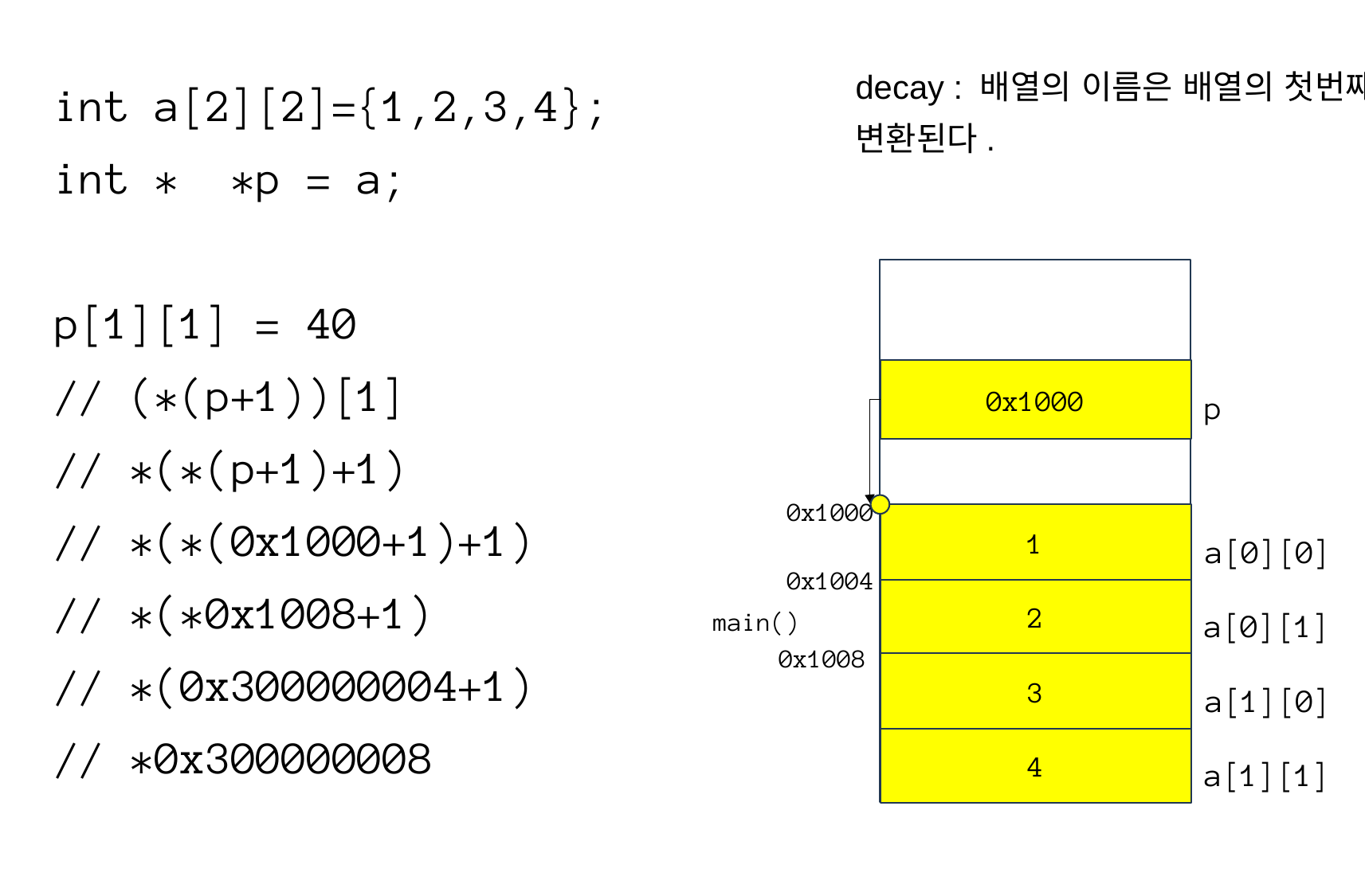

decay : 배열의 이름은 배열의 첫번째 원소의 주소로
변환된다.
int a[2][2]={1,2,3,4};
int *  *p = a;

p[1][1] = 40
// (*(p+1))[1]
// *(*(p+1)+1)
// *(*(0x1000+1)+1)
// *(*0x1008+1)
// *(0x300000004+1)
// *0x300000008

0x1000
p
0x1000

1
a[0][0]
0x1004
2
a[0][1]
main()
0x1008
3
a[1][0]
4
a[1][1]